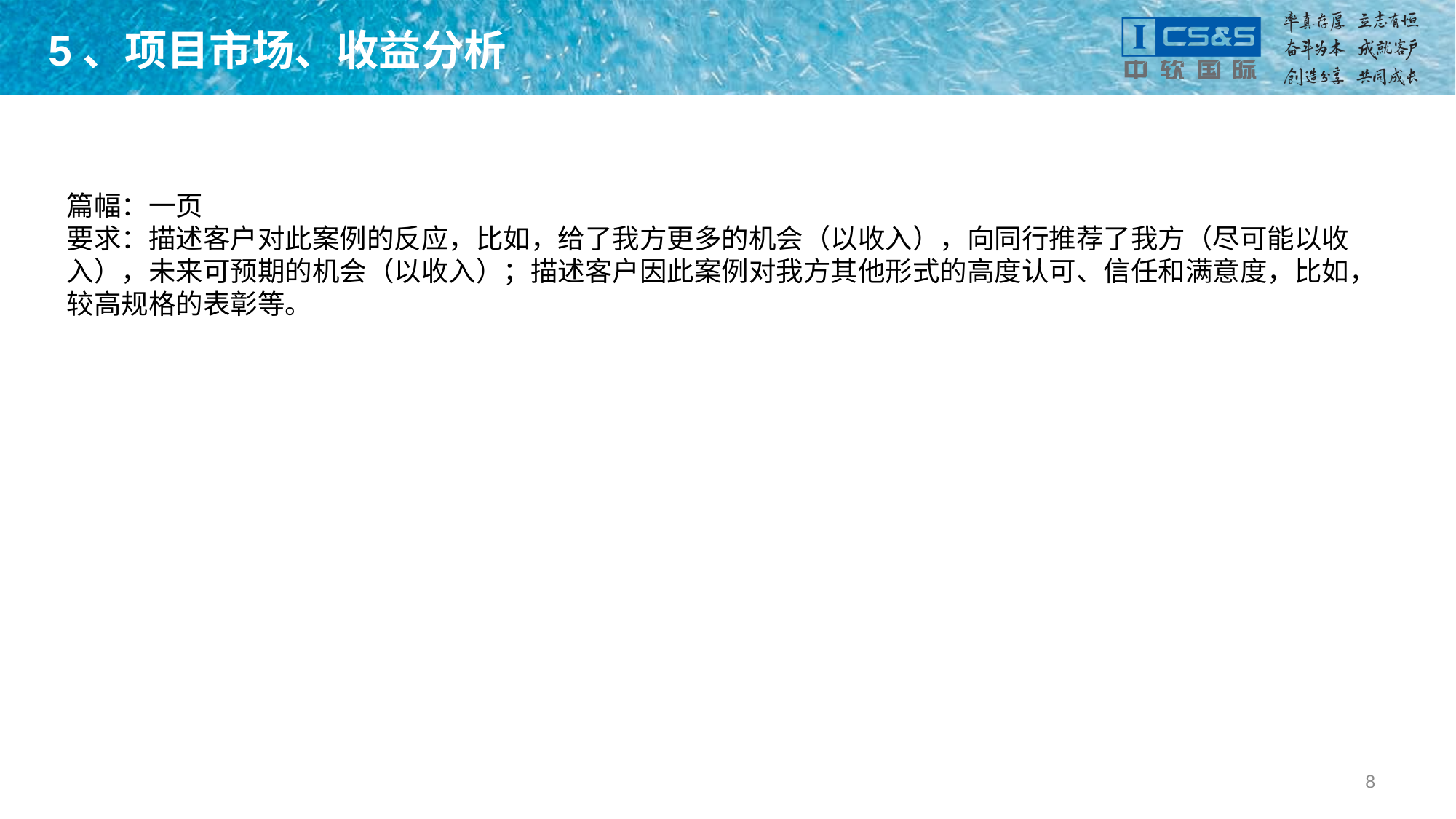

# 5、项目市场、收益分析
篇幅：一页
要求：描述客户对此案例的反应，比如，给了我方更多的机会（以收入），向同行推荐了我方（尽可能以收入），未来可预期的机会（以收入）；描述客户因此案例对我方其他形式的高度认可、信任和满意度，比如，较高规格的表彰等。
8